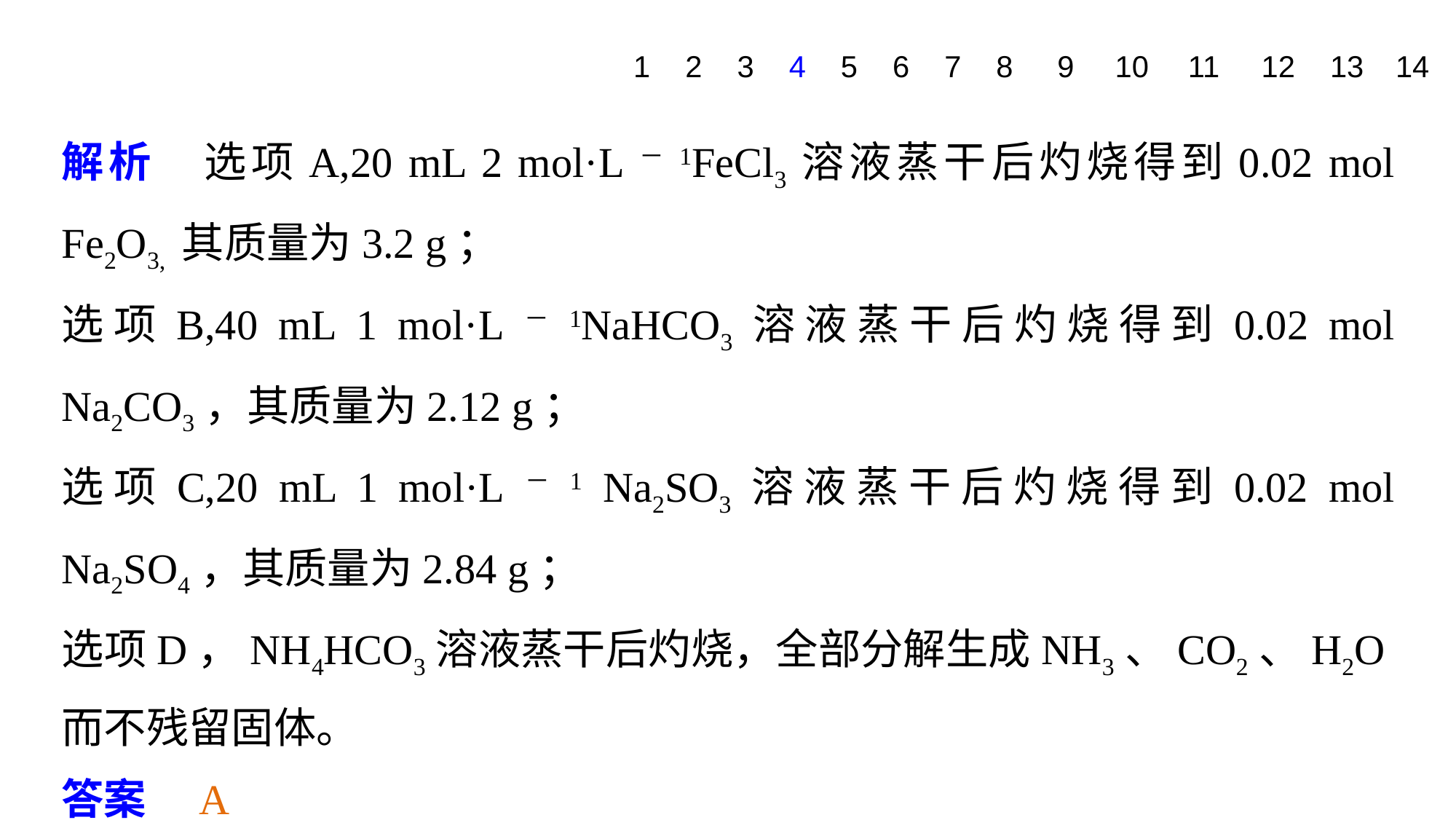

1
2
3
4
5
6
7
8
9
10
11
12
13
14
解析　选项A,20 mL 2 mol·L－1FeCl3溶液蒸干后灼烧得到0.02 mol Fe2O3, 其质量为3.2 g；
选项B,40 mL 1 mol·L－1NaHCO3溶液蒸干后灼烧得到0.02 mol Na2CO3，其质量为2.12 g；
选项C,20 mL 1 mol·L－1 Na2SO3溶液蒸干后灼烧得到0.02 mol Na2SO4，其质量为2.84 g；
选项D，NH4HCO3溶液蒸干后灼烧，全部分解生成NH3、CO2、H2O而不残留固体。
答案　A